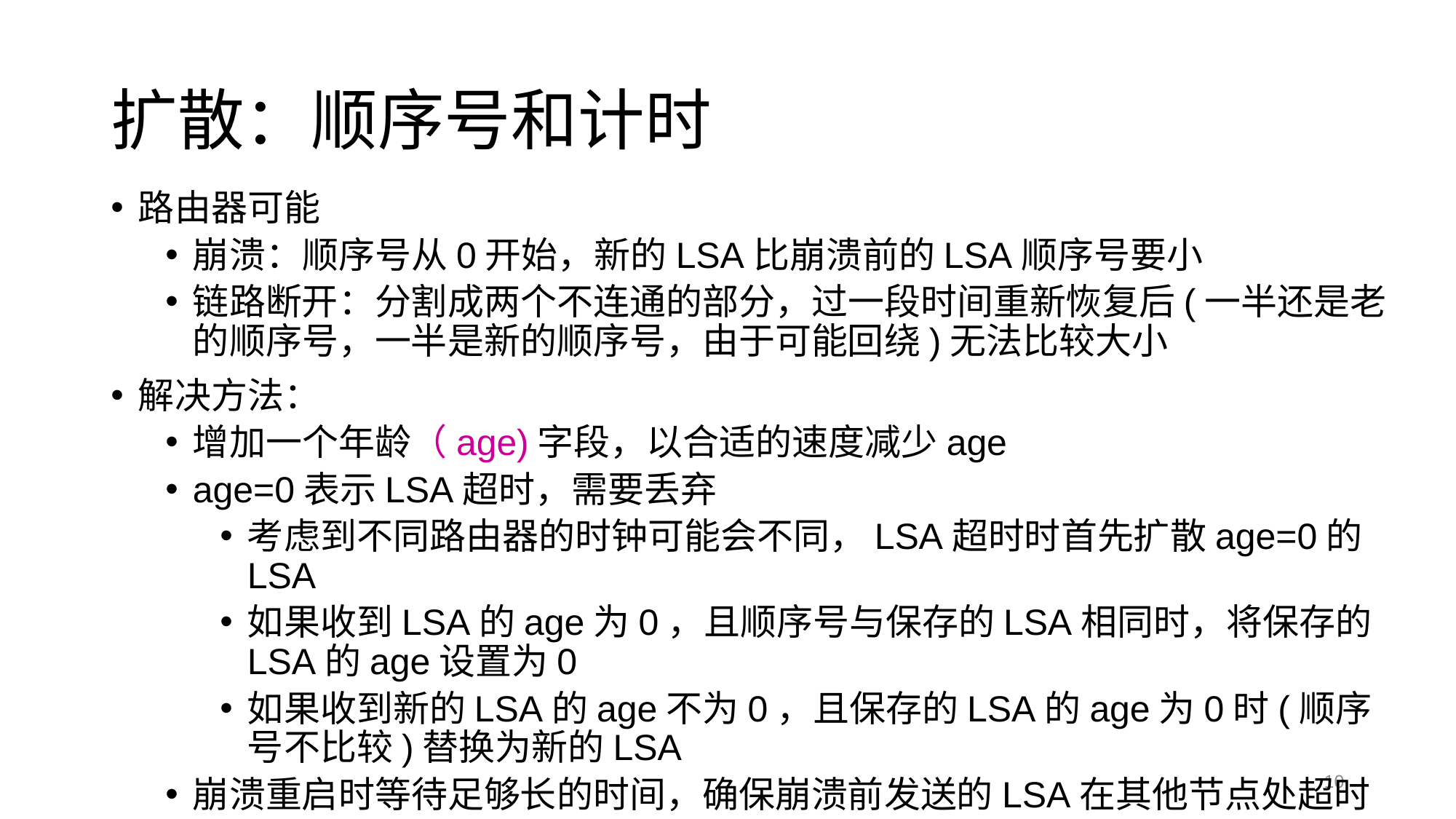

# 扩散：顺序号和计时
路由器可能
崩溃：顺序号从0开始，新的LSA比崩溃前的LSA顺序号要小
链路断开：分割成两个不连通的部分，过一段时间重新恢复后(一半还是老的顺序号，一半是新的顺序号，由于可能回绕)无法比较大小
解决方法：
增加一个年龄（age)字段，以合适的速度减少age
age=0表示LSA超时，需要丢弃
考虑到不同路由器的时钟可能会不同，LSA超时时首先扩散age=0的LSA
如果收到LSA的age为0，且顺序号与保存的LSA相同时，将保存的LSA的age设置为0
如果收到新的LSA的age不为0，且保存的LSA的age为0时(顺序号不比较)替换为新的LSA
崩溃重启时等待足够长的时间，确保崩溃前发送的LSA在其他节点处超时
10